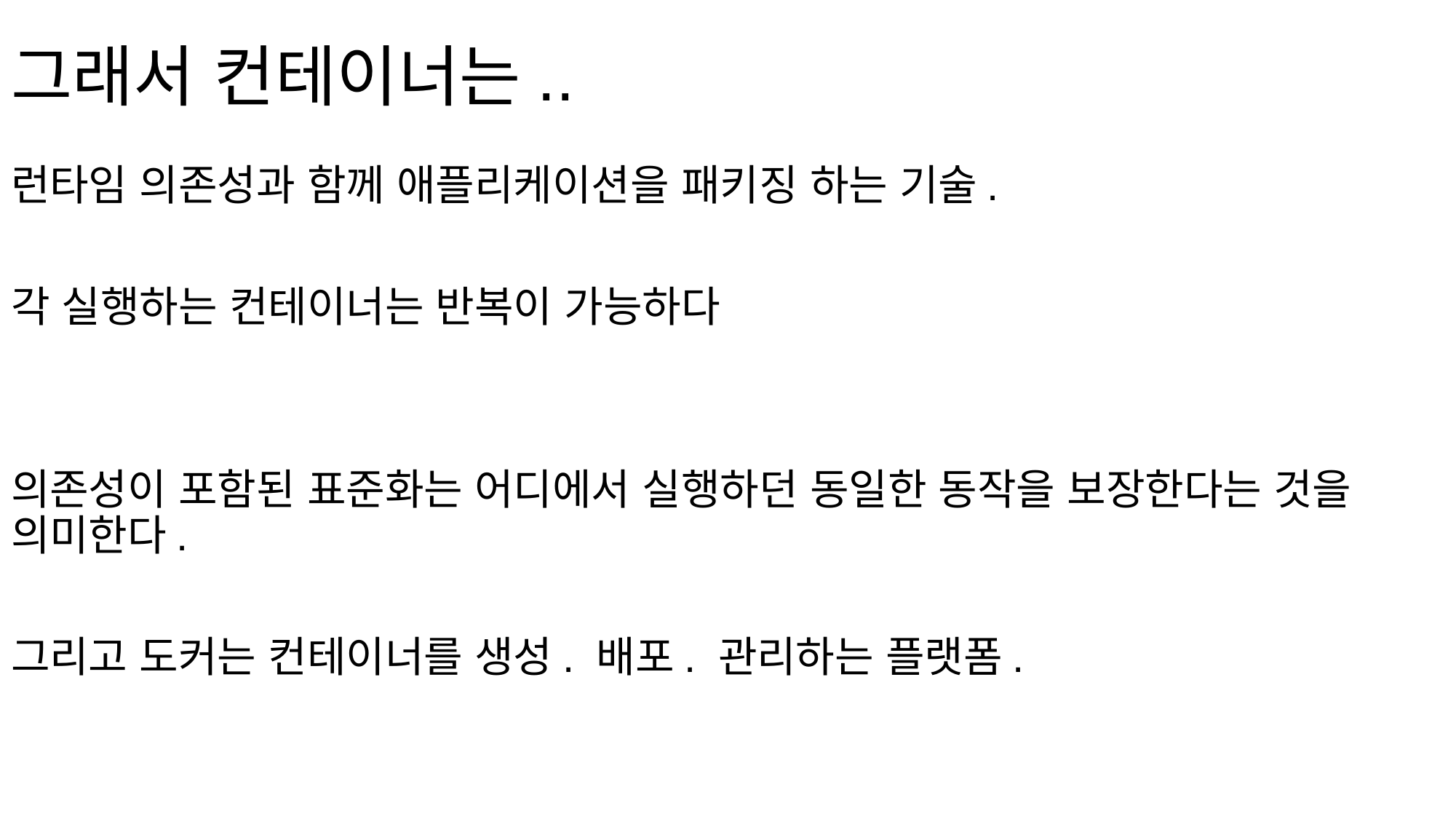

# 그래서 컨테이너는..
런타임 의존성과 함께 애플리케이션을 패키징 하는 기술.

각 실행하는 컨테이너는 반복이 가능하다

의존성이 포함된 표준화는 어디에서 실행하던 동일한 동작을 보장한다는 것을 의미한다.

그리고 도커는 컨테이너를 생성. 배포. 관리하는 플랫폼.